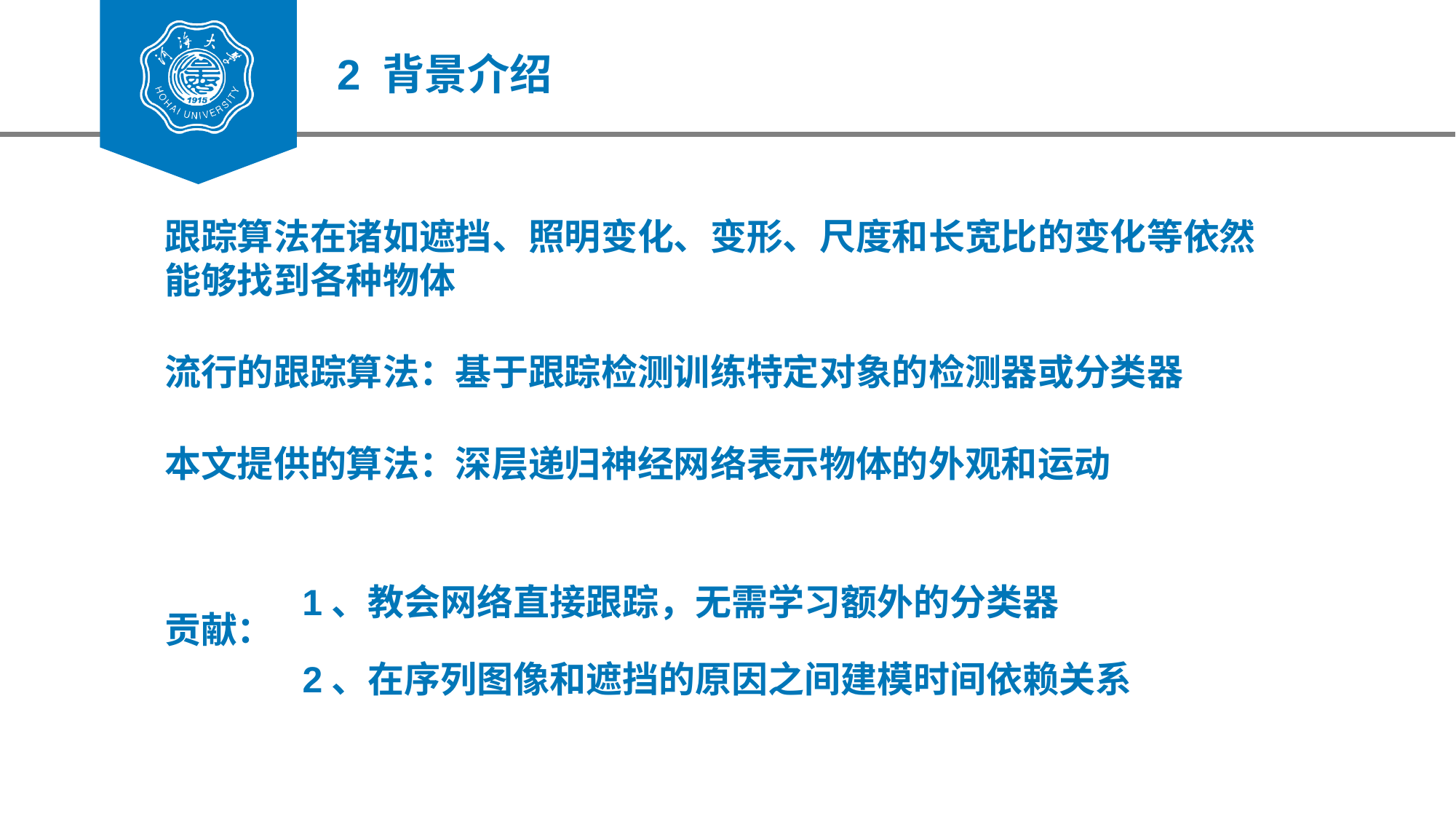

2 背景介绍
跟踪算法在诸如遮挡、照明变化、变形、尺度和长宽比的变化等依然能够找到各种物体
流行的跟踪算法：基于跟踪检测训练特定对象的检测器或分类器
本文提供的算法：深层递归神经网络表示物体的外观和运动
1、教会网络直接跟踪，无需学习额外的分类器
贡献：
2、在序列图像和遮挡的原因之间建模时间依赖关系